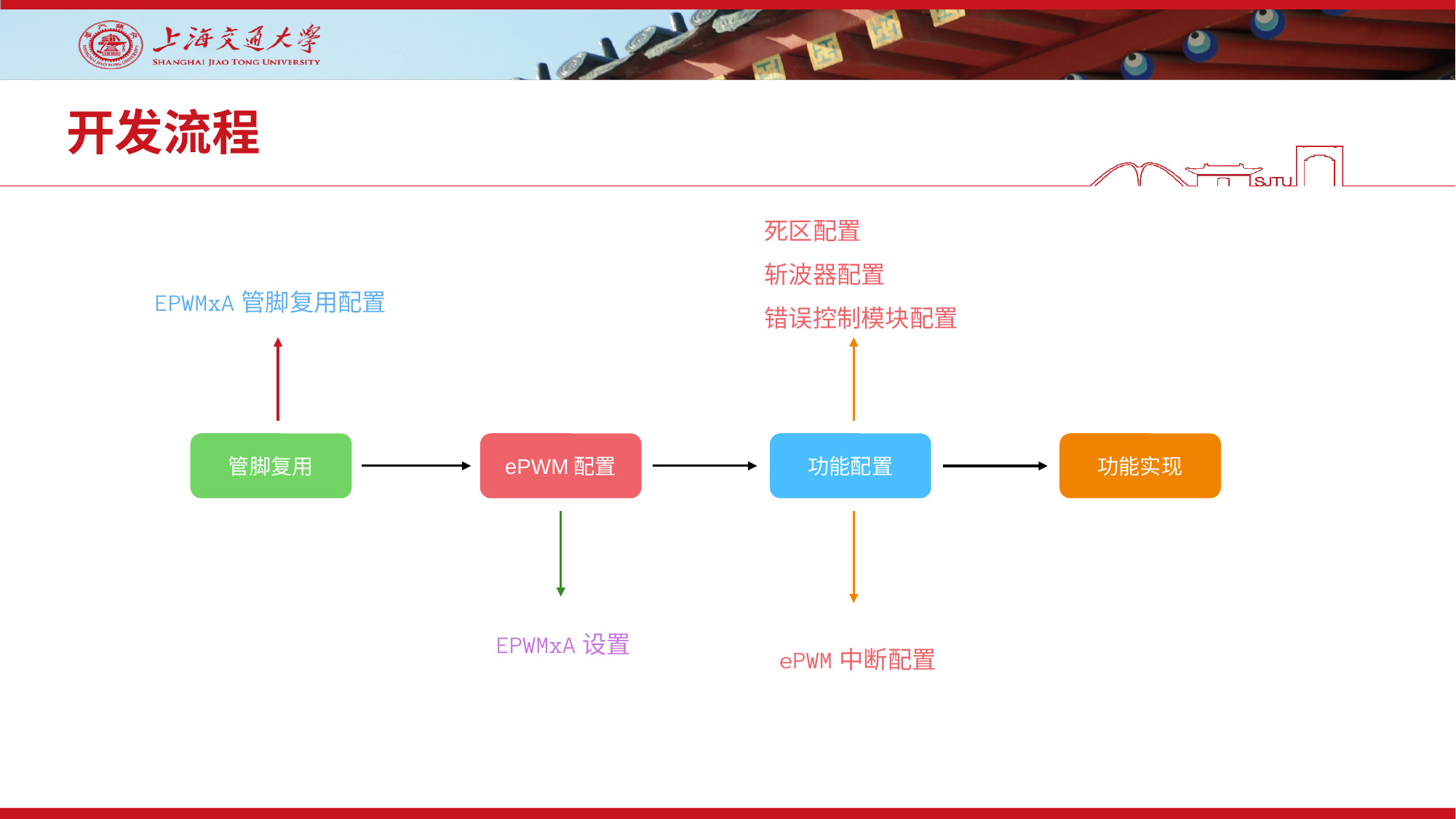

# 开发流程
死区配置
斩波器配置
错误控制模块配置
EPWMxA管脚复用配置
管脚复用
ePWM配置
功能配置
功能实现
EPWMxA设置
ePWM中断配置